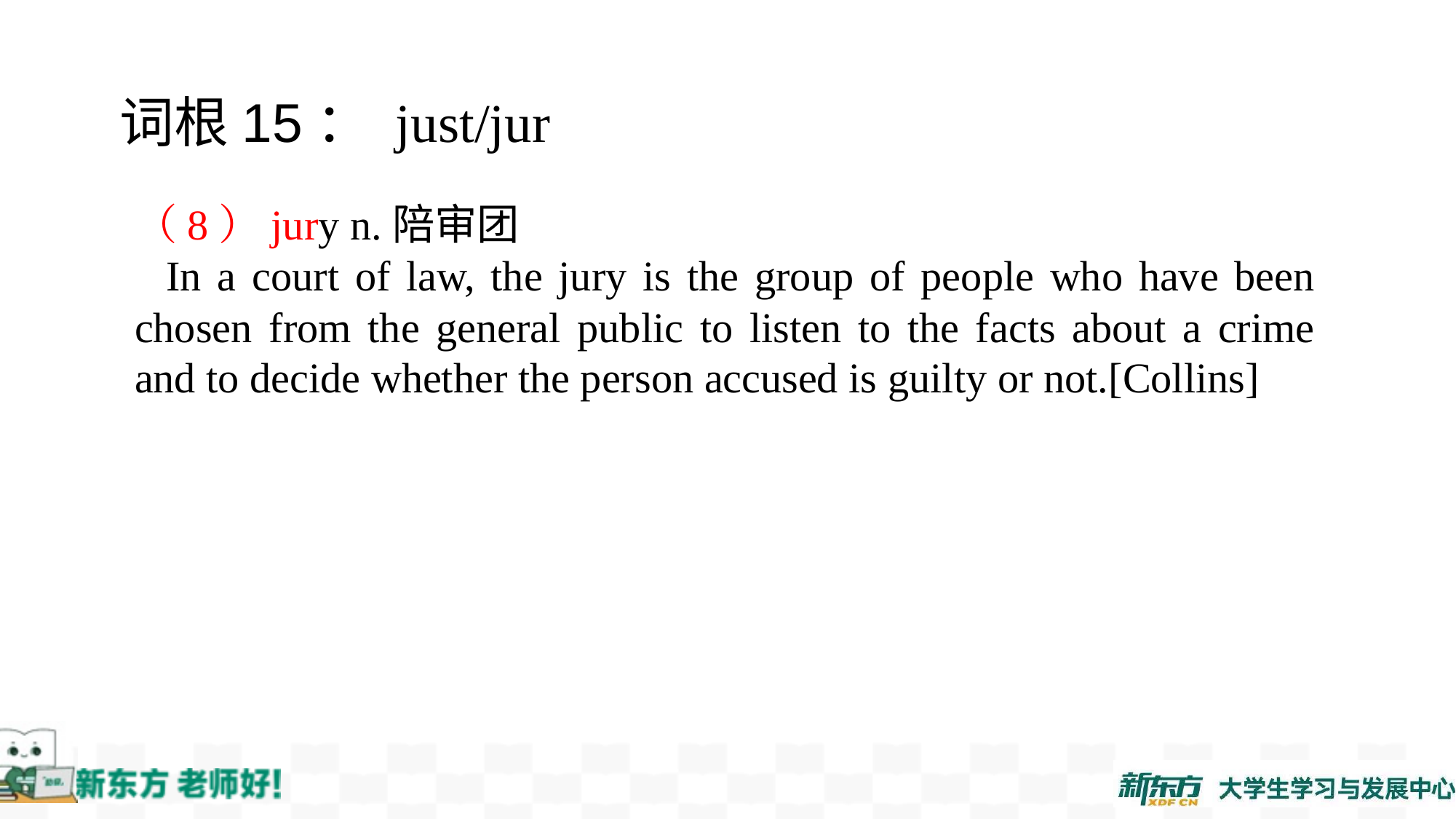

词根15： just/jur

（8）jury n.陪审团
  In a court of law, the jury is the group of people who have been chosen from the general public to listen to the facts about a crime and to decide whether the person accused is guilty or not.[Collins]